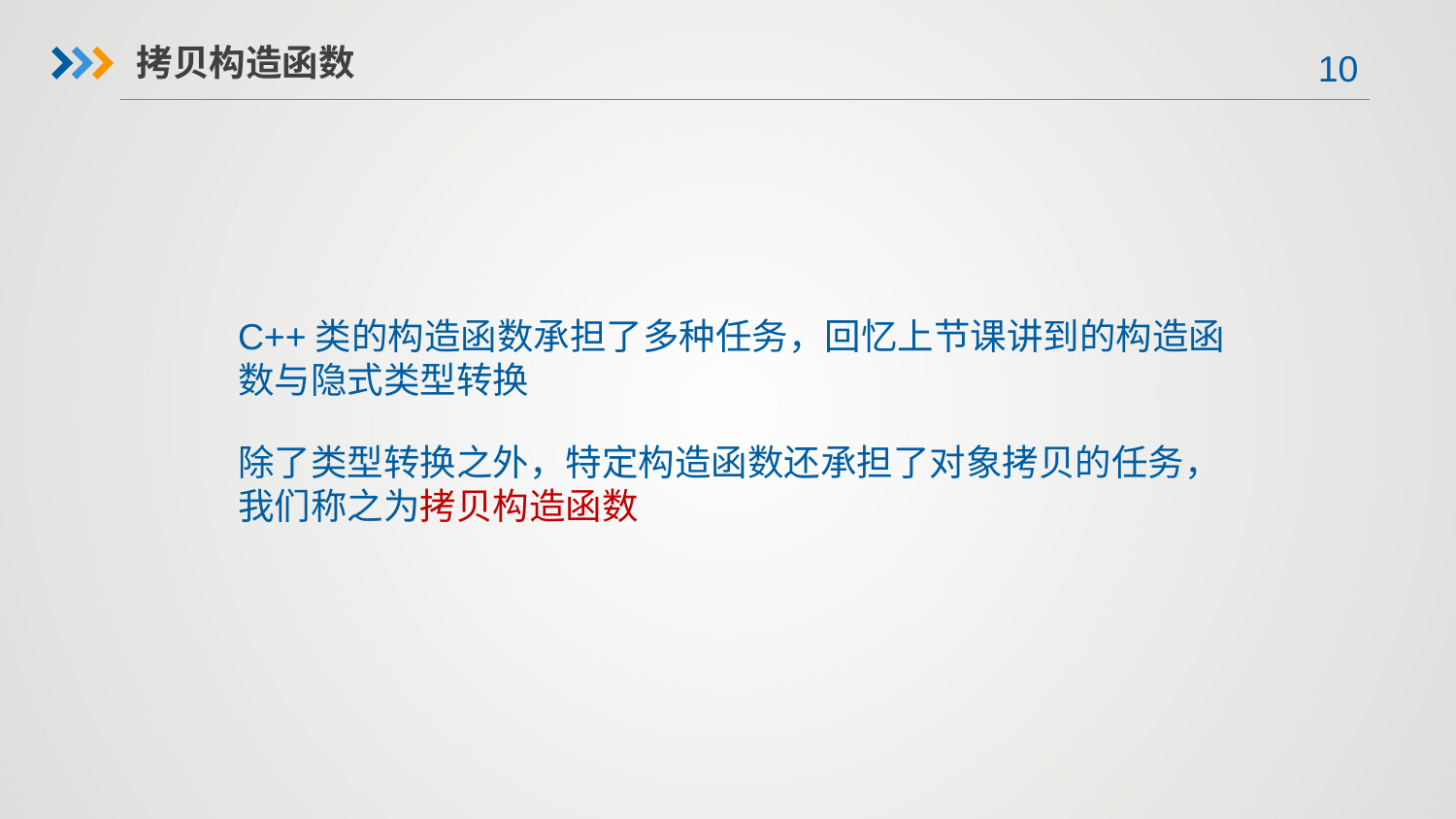

拷贝构造函数
C++类的构造函数承担了多种任务，回忆上节课讲到的构造函数与隐式类型转换
除了类型转换之外，特定构造函数还承担了对象拷贝的任务，我们称之为拷贝构造函数